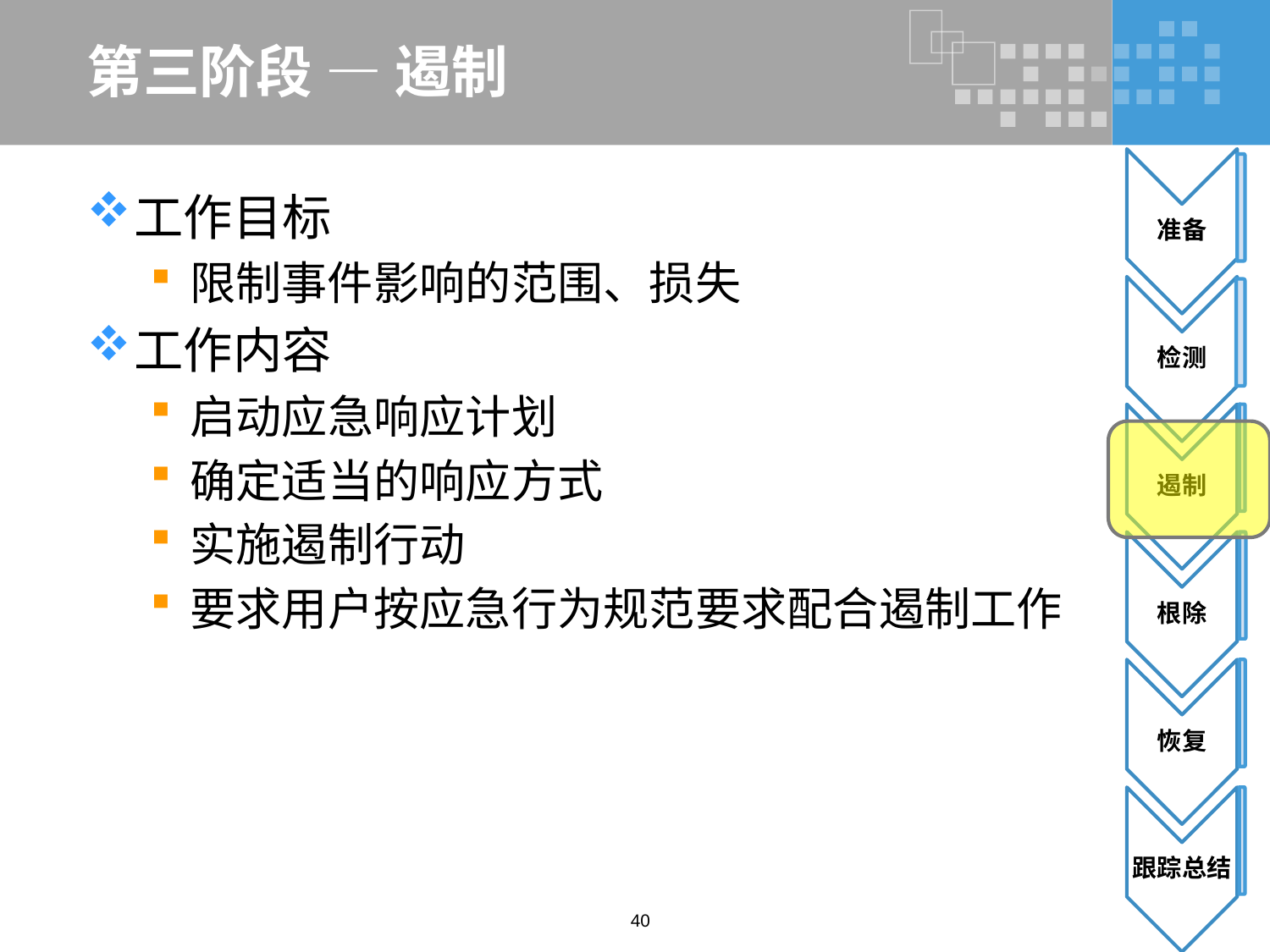

# 第三阶段 — 遏制
准备
检测
遏制
根除
恢复

跟踪总结
工作目标
限制事件影响的范围、损失
工作内容
启动应急响应计划
确定适当的响应方式
实施遏制行动
要求用户按应急行为规范要求配合遏制工作

40